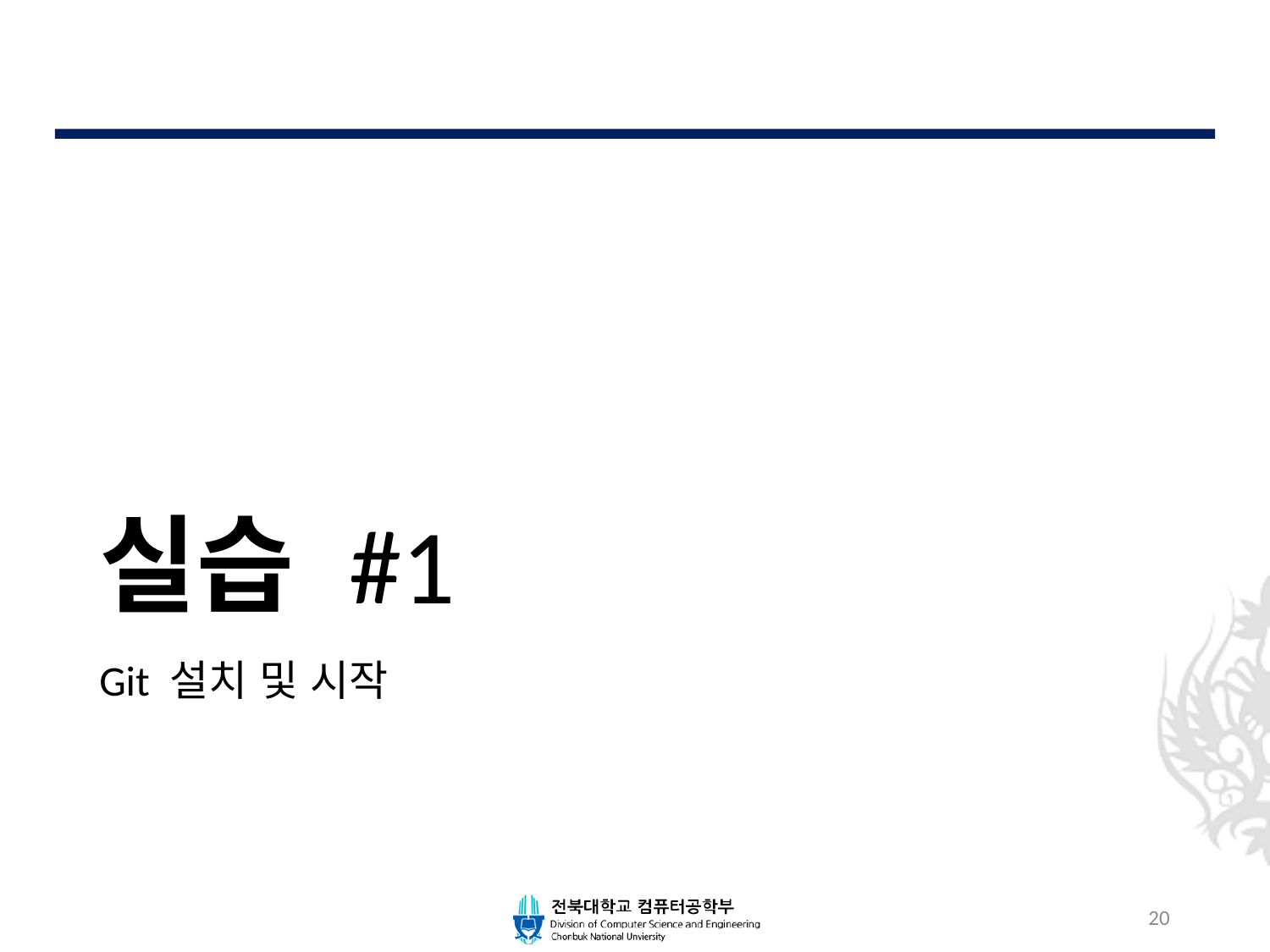

# 실습 #1
Git 설치 및 시작
20